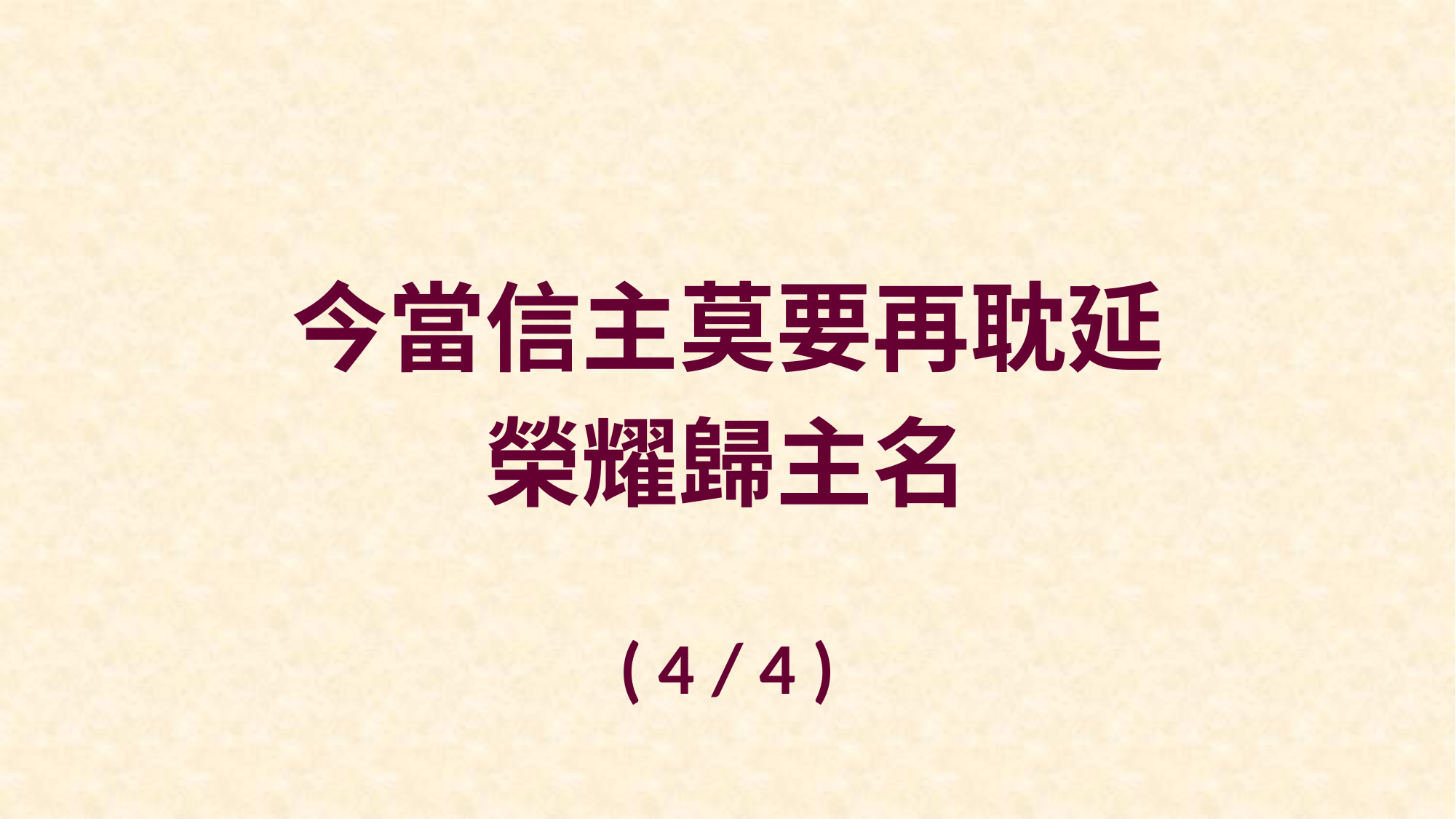

今當信主莫要再耽延
榮耀歸主名
( 4 / 4 )